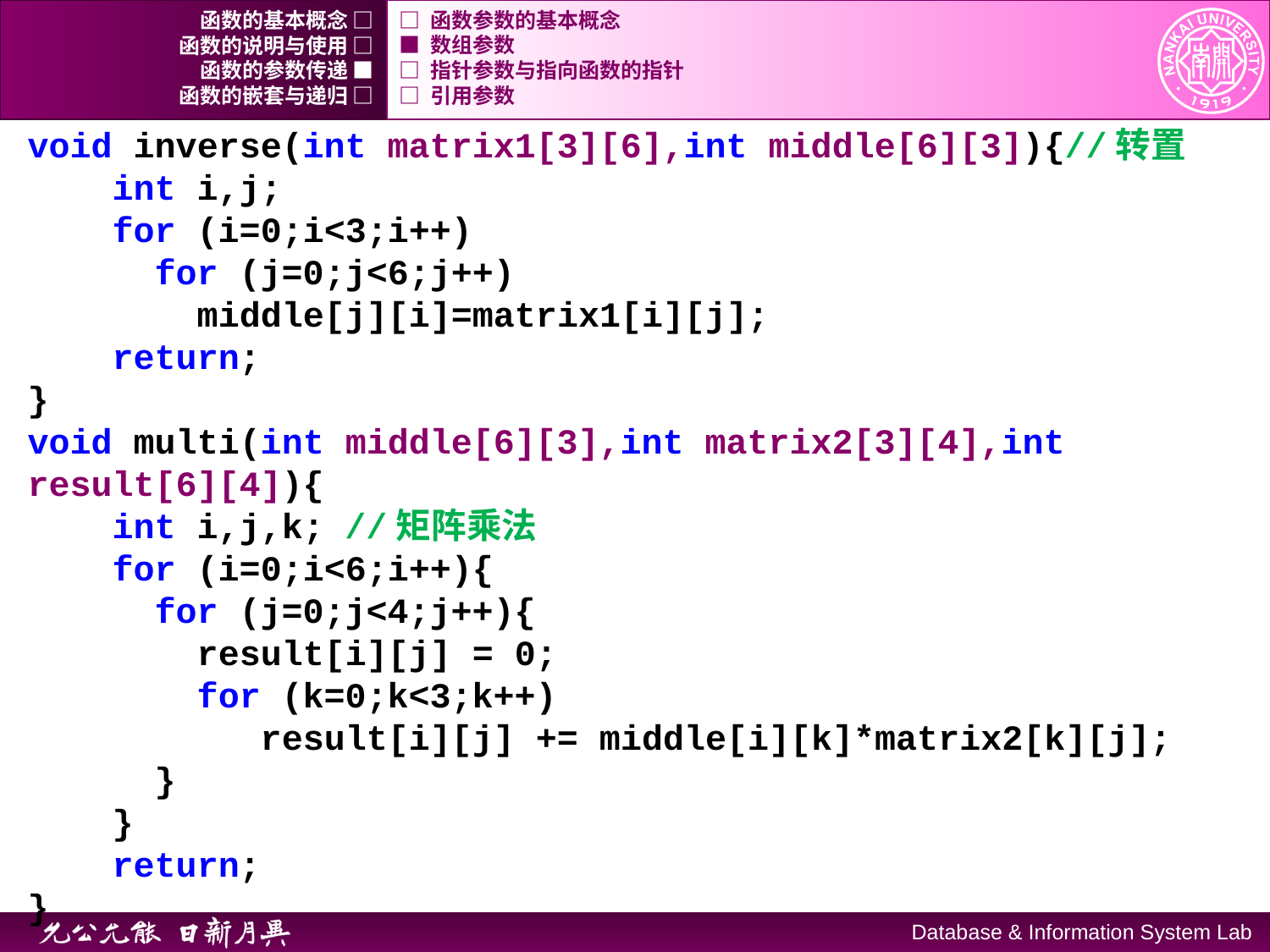

函数的基本概念 □
□ 函数参数的基本概念
函数的说明与使用 □
■ 数组参数
函数的参数传递 ■
□ 指针参数与指向函数的指针
函数的嵌套与递归 □
□ 引用参数
void inverse(int matrix1[3][6],int middle[6][3]){//转置
    int i,j;
    for (i=0;i<3;i++)
      for (j=0;j<6;j++)
        middle[j][i]=matrix1[i][j];
    return;
}
void multi(int middle[6][3],int matrix2[3][4],int result[6][4]){
    int i,j,k; //矩阵乘法
    for (i=0;i<6;i++){
      for (j=0;j<4;j++){
        result[i][j] = 0;
        for (k=0;k<3;k++)
	     result[i][j] += middle[i][k]*matrix2[k][j];
      }
    }
    return;
}